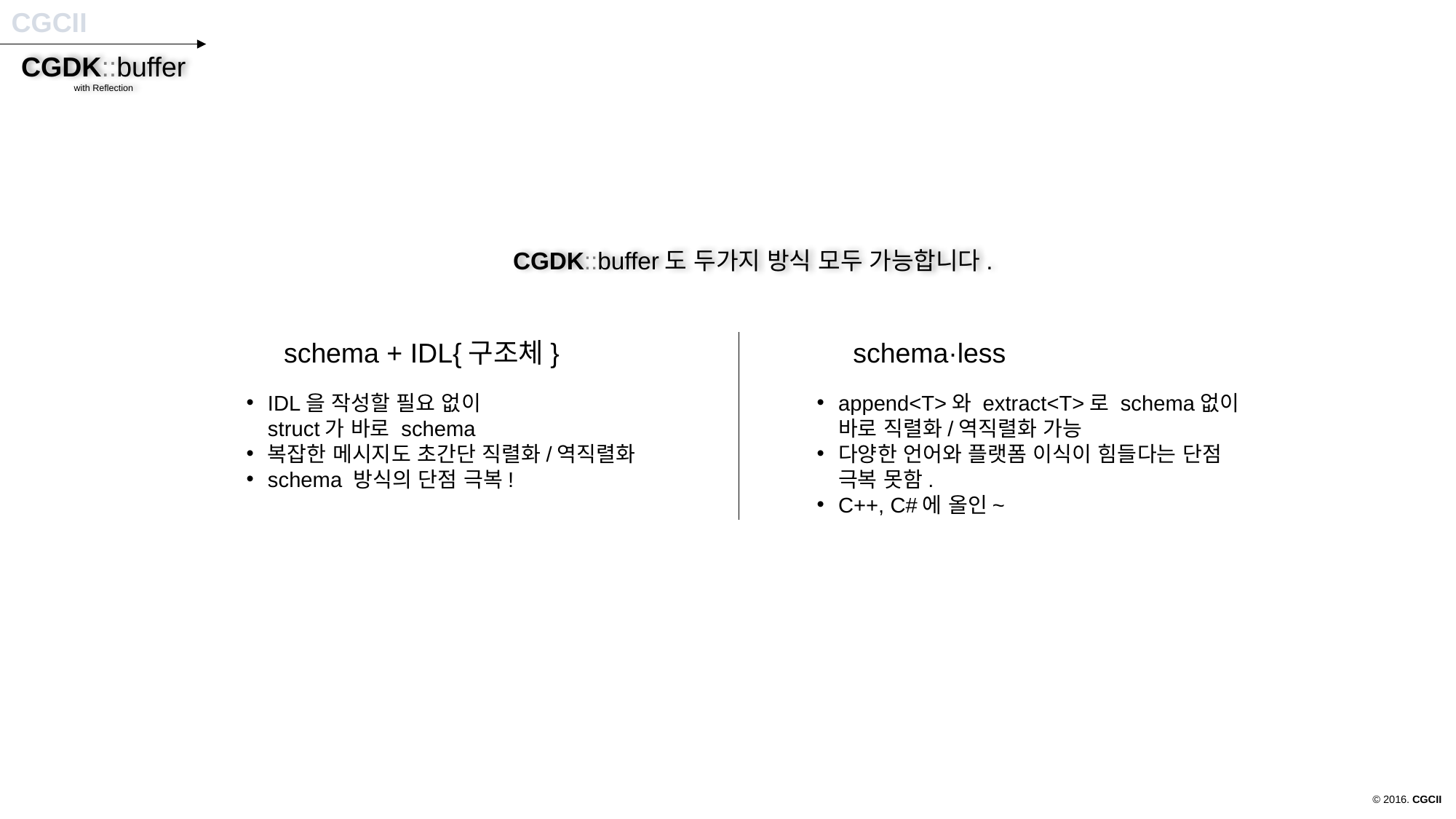

CGCII
CGDK::buffer
with Reflection

CGDK::buffer도 두가지 방식 모두 가능합니다.
schema + IDL{구조체}
schema·less
IDL을 작성할 필요 없이
struct가 바로 schema
복잡한 메시지도 초간단 직렬화/역직렬화
schema 방식의 단점 극복!
append<T>와 extract<T>로 schema없이 바로 직렬화/역직렬화 가능
다양한 언어와 플랫폼 이식이 힘들다는 단점 극복 못함.
C++, C#에 올인~
© 2016. CGCII